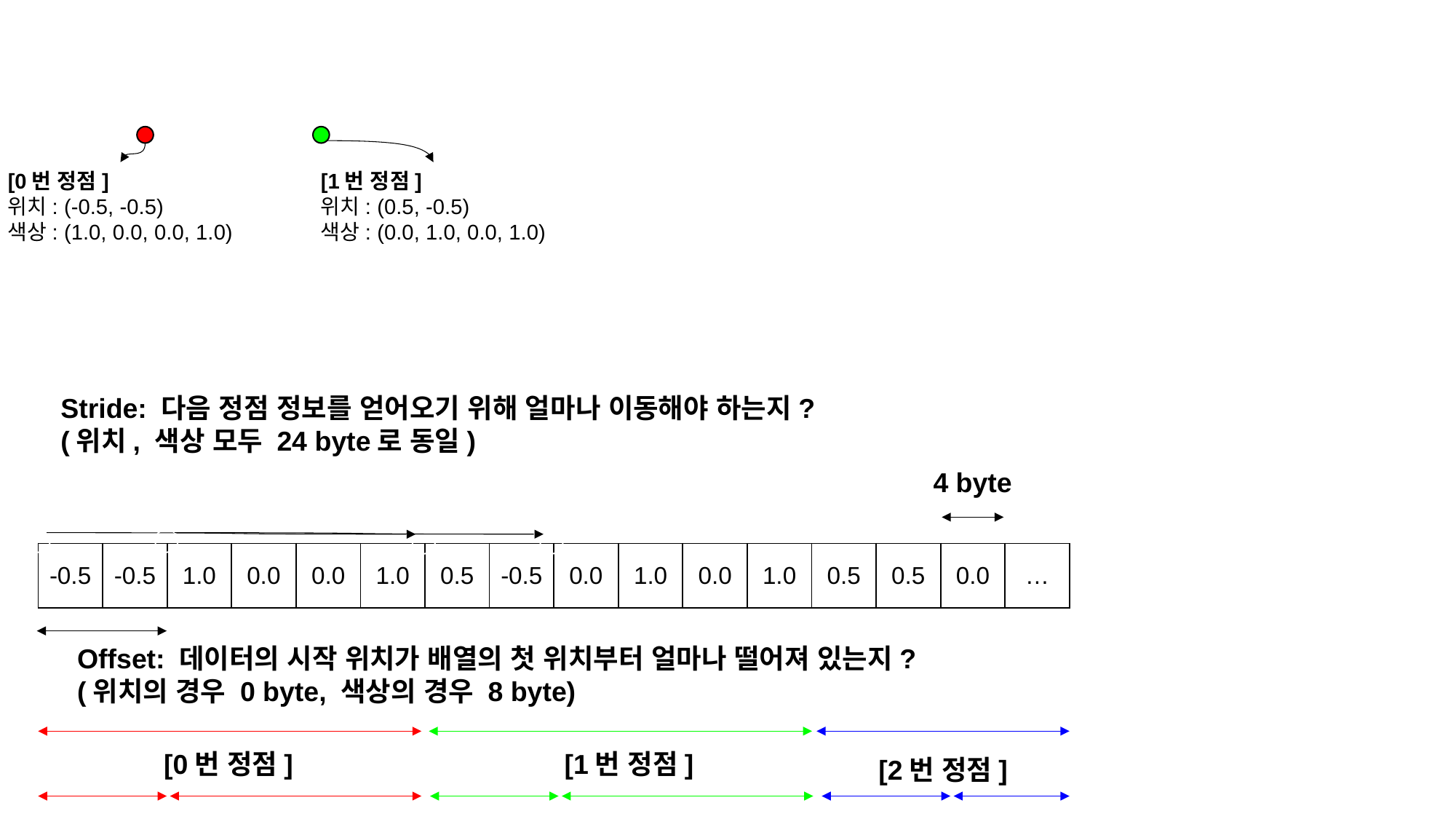

[3번 정점]
위치: (-0.5, 0.5)
색상: (0.8, 0.2, 0.3, 1.0)
[2번 정점]
위치: (0.5, 50.5)
색상: (0.0, 0.0, 1.0, 1.0)

[0번 정점]
위치: (-0.5, -0.5)
색상: (1.0, 0.0, 0.0, 1.0)
[1번 정점]
위치: (0.5, -0.5)
색상: (0.0, 1.0, 0.0, 1.0)
Stride: 다음 정점 정보를 얻어오기 위해 얼마나 이동해야 하는지?
(위치, 색상 모두 24 byte로 동일)
4 byte

| -0.5 | -0.5 | 1.0 | 0.0 | 0.0 | 1.0 | 0.5 | -0.5 | 0.0 | 1.0 | 0.0 | 1.0 | 0.5 | 0.5 | 0.0 | … |
| --- | --- | --- | --- | --- | --- | --- | --- | --- | --- | --- | --- | --- | --- | --- | --- |
Offset: 데이터의 시작 위치가 배열의 첫 위치부터 얼마나 떨어져 있는지?
(위치의 경우 0 byte, 색상의 경우 8 byte)
[0번 정점]
[1번 정점]
[2번 정점]
위치
색상
위치
색상
위치
색상